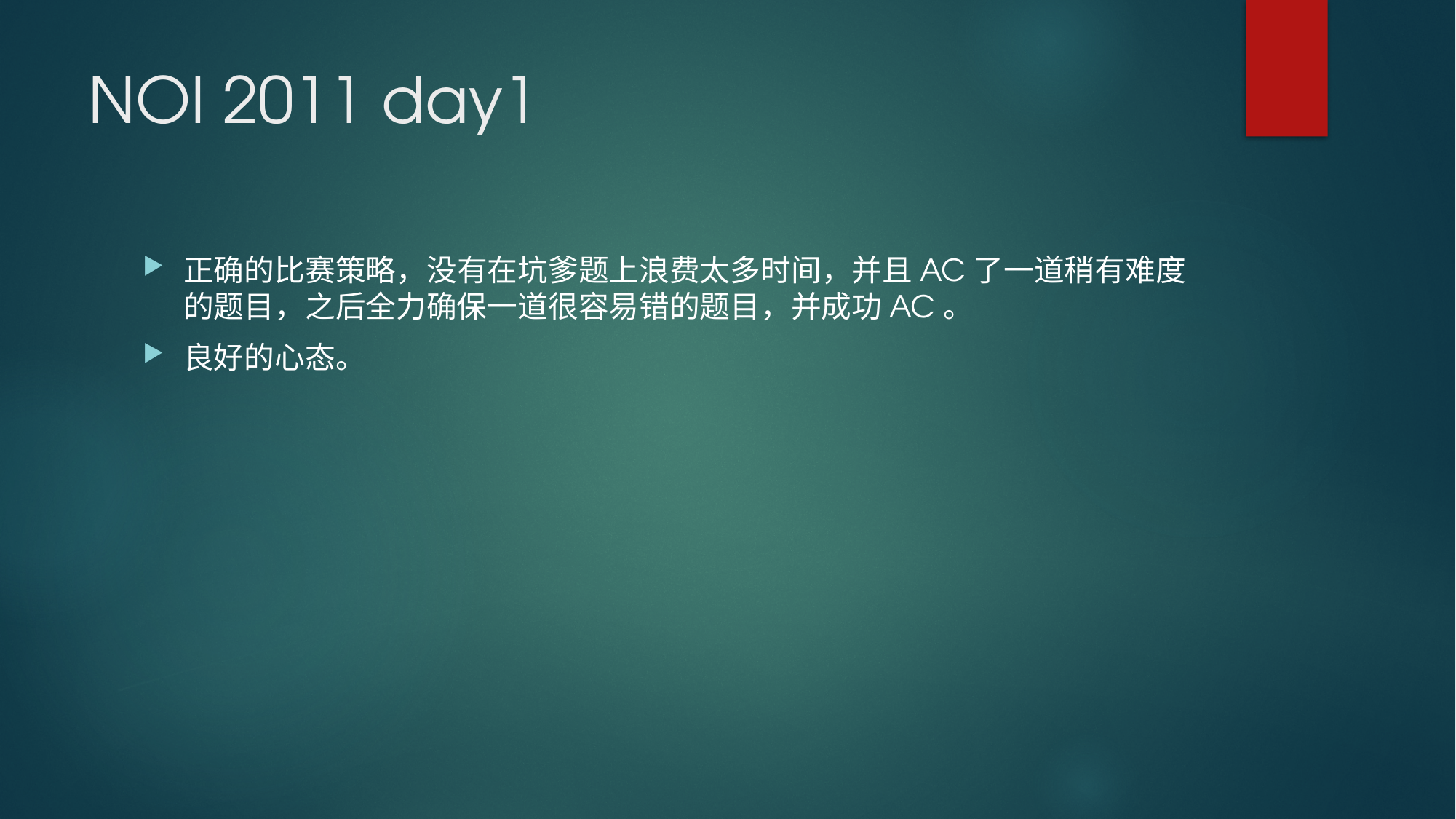

# NOI 2011 day1
正确的比赛策略，没有在坑爹题上浪费太多时间，并且AC了一道稍有难度的题目，之后全力确保一道很容易错的题目，并成功AC。
良好的心态。